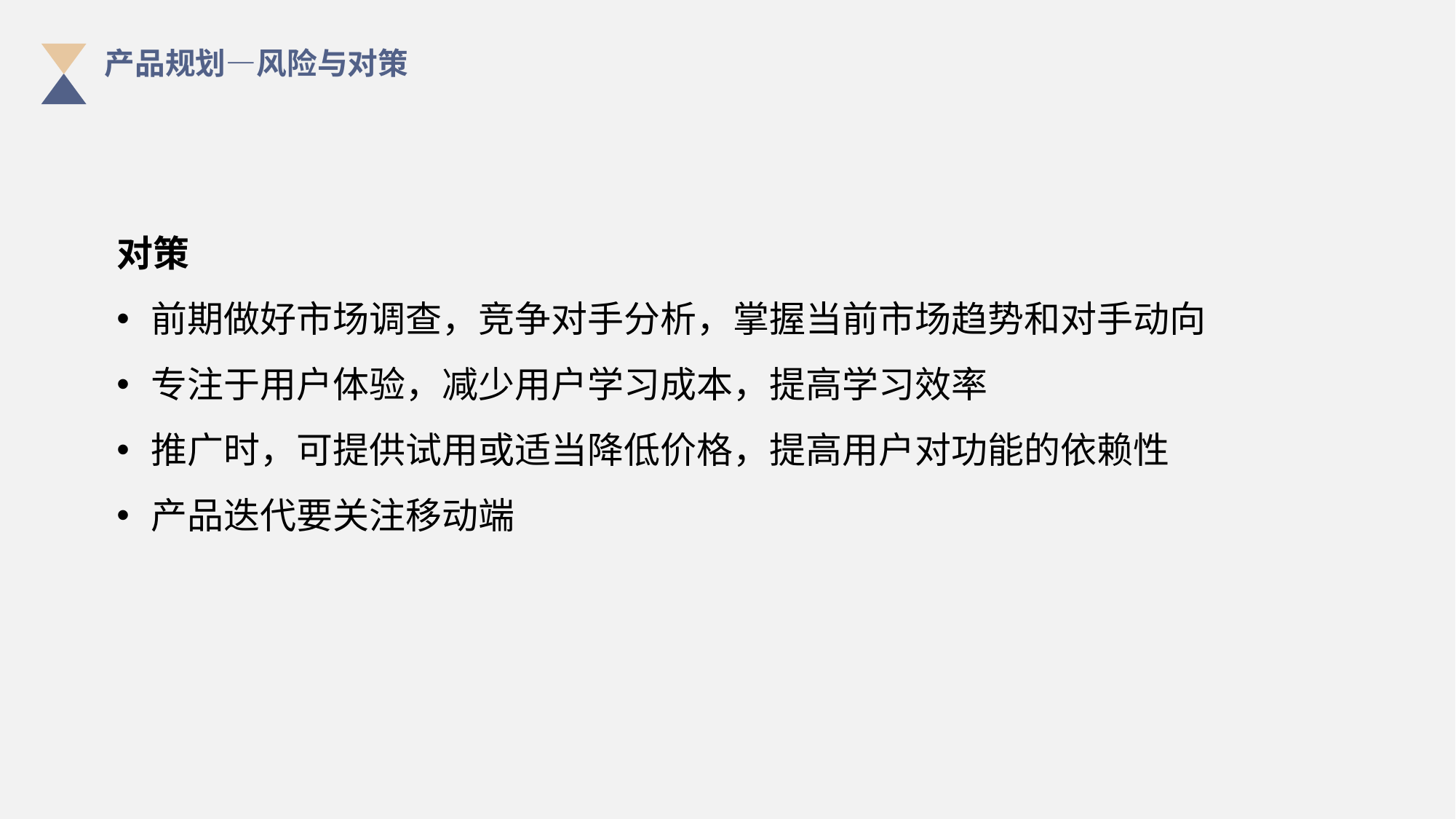

产品规划—风险与对策

对策
前期做好市场调查，竞争对手分析，掌握当前市场趋势和对手动向
专注于用户体验，减少用户学习成本，提高学习效率
推广时，可提供试用或适当降低价格，提高用户对功能的依赖性
产品迭代要关注移动端